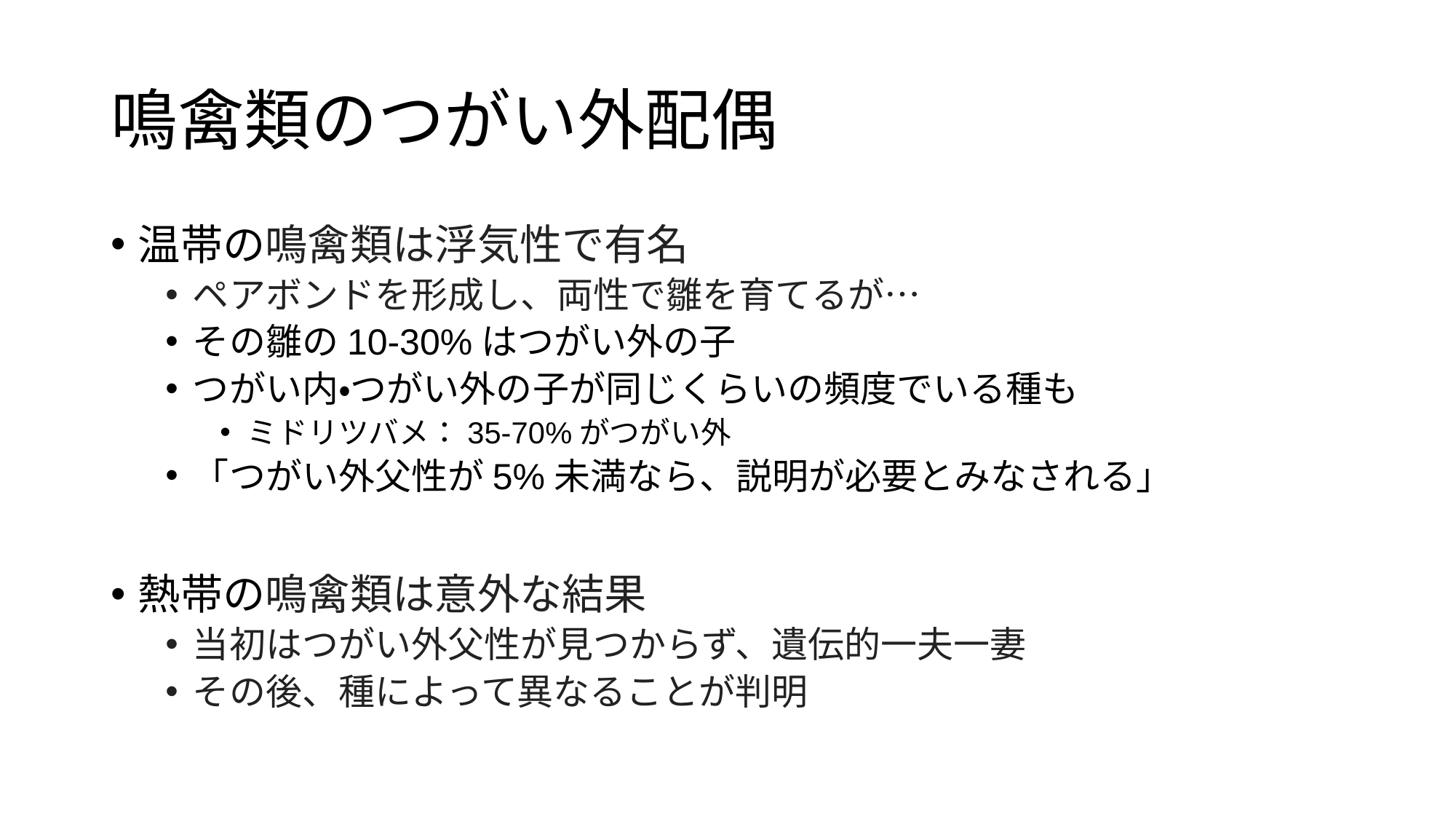

# 鳴禽類のつがい外配偶
温帯の鳴禽類は浮気性で有名
ペアボンドを形成し、両性で雛を育てるが…
その雛の10-30%はつがい外の子
つがい内・つがい外の子が同じくらいの頻度でいる種も
ミドリツバメ：35-70%がつがい外
「つがい外父性が5%未満なら、説明が必要とみなされる」

熱帯の鳴禽類は意外な結果
当初はつがい外父性が見つからず、遺伝的一夫一妻
その後、種によって異なることが判明